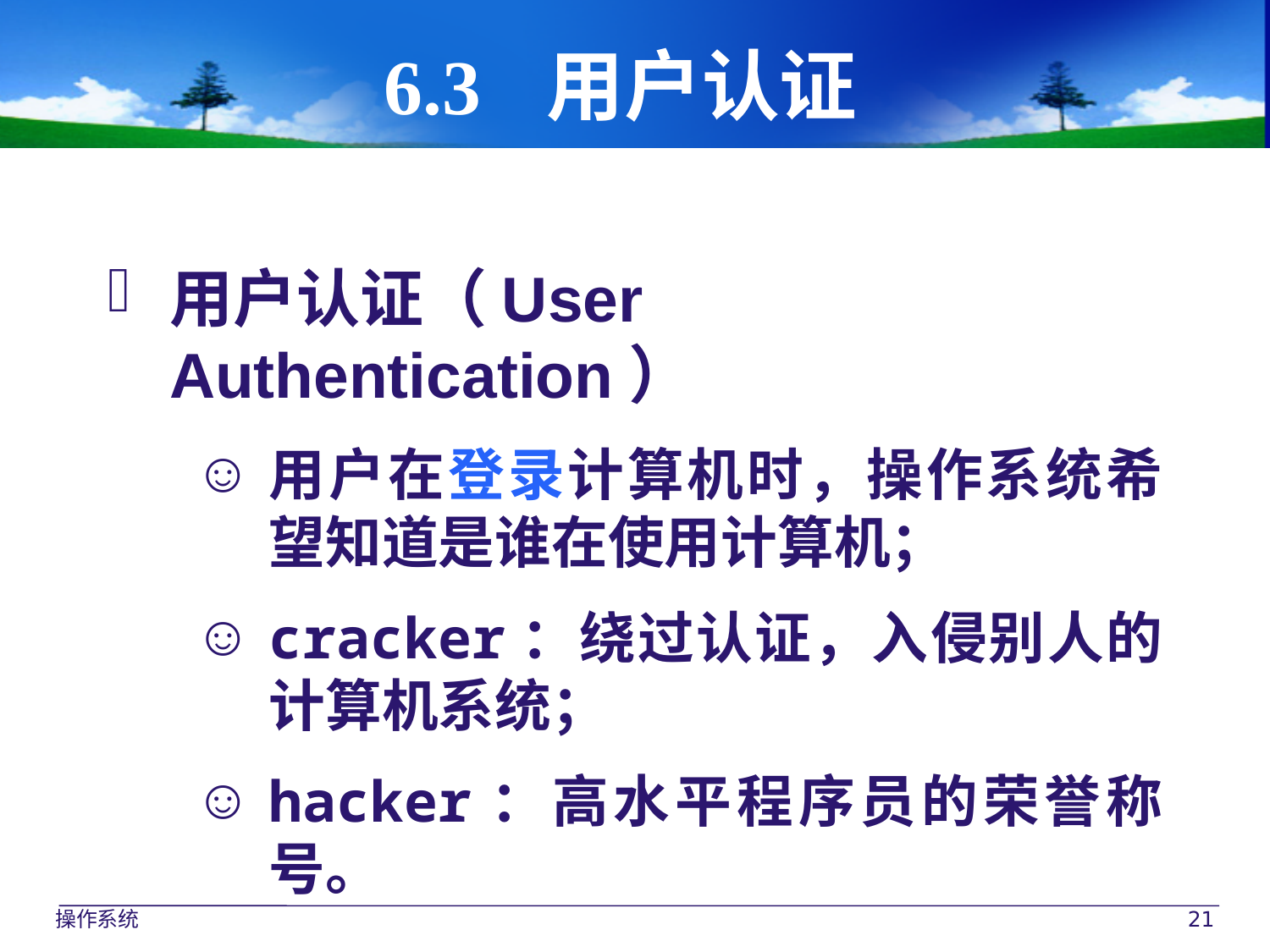

# 6.3 用户认证
用户认证（User Authentication）
用户在登录计算机时，操作系统希望知道是谁在使用计算机；
cracker：绕过认证，入侵别人的计算机系统；
hacker：高水平程序员的荣誉称号。
操作系统
21